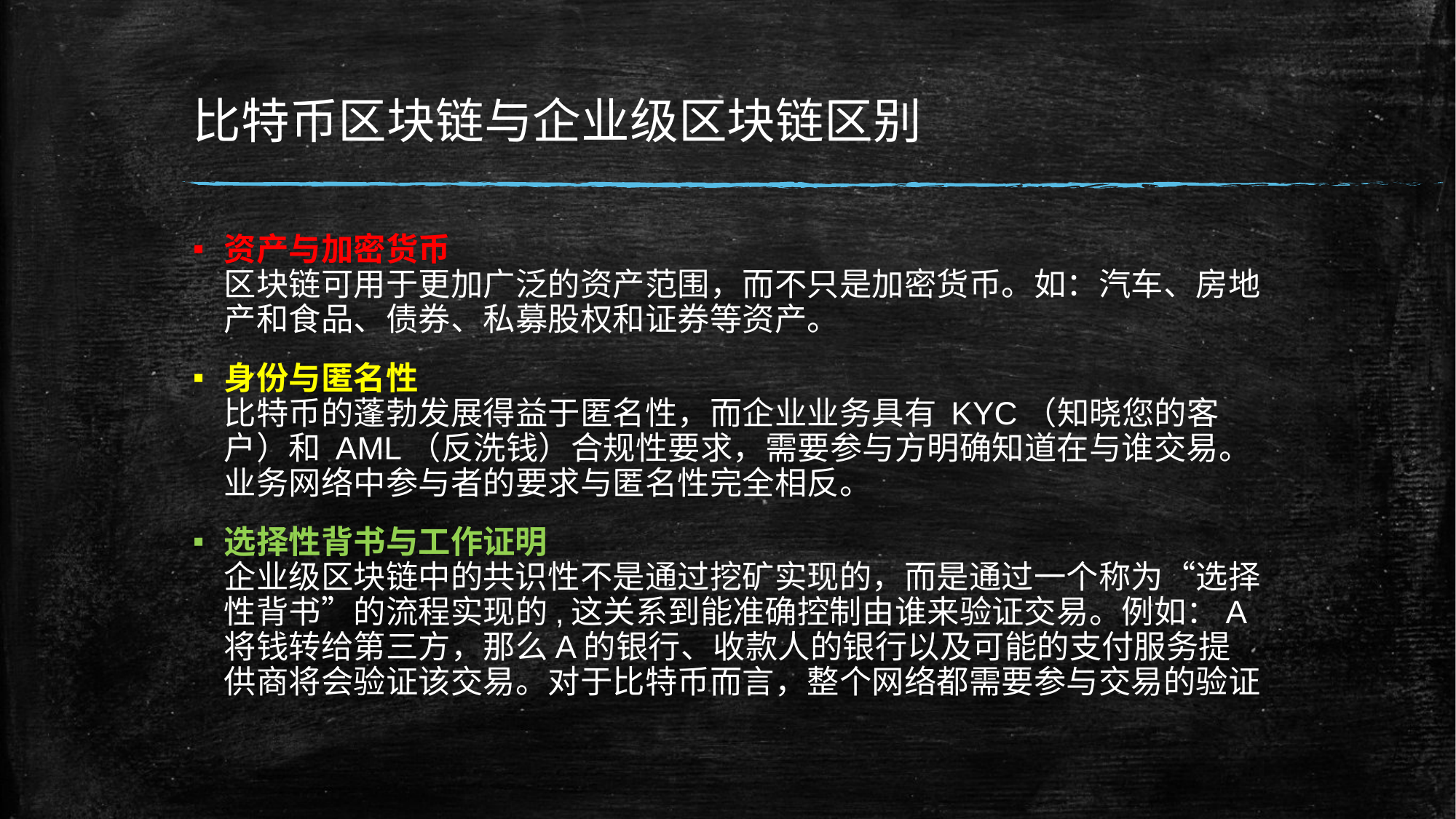

# 比特币区块链与企业级区块链区别
资产与加密货币
区块链可用于更加广泛的资产范围，而不只是加密货币。如：汽车、房地产和食品、债券、私募股权和证券等资产。
身份与匿名性
比特币的蓬勃发展得益于匿名性，而企业业务具有 KYC（知晓您的客户）和 AML（反洗钱）合规性要求，需要参与方明确知道在与谁交易。业务网络中参与者的要求与匿名性完全相反。
选择性背书与工作证明
企业级区块链中的共识性不是通过挖矿实现的，而是通过一个称为“选择性背书”的流程实现的,这关系到能准确控制由谁来验证交易。例如：A将钱转给第三方，那么A的银行、收款人的银行以及可能的支付服务提供商将会验证该交易。对于比特币而言，整个网络都需要参与交易的验证